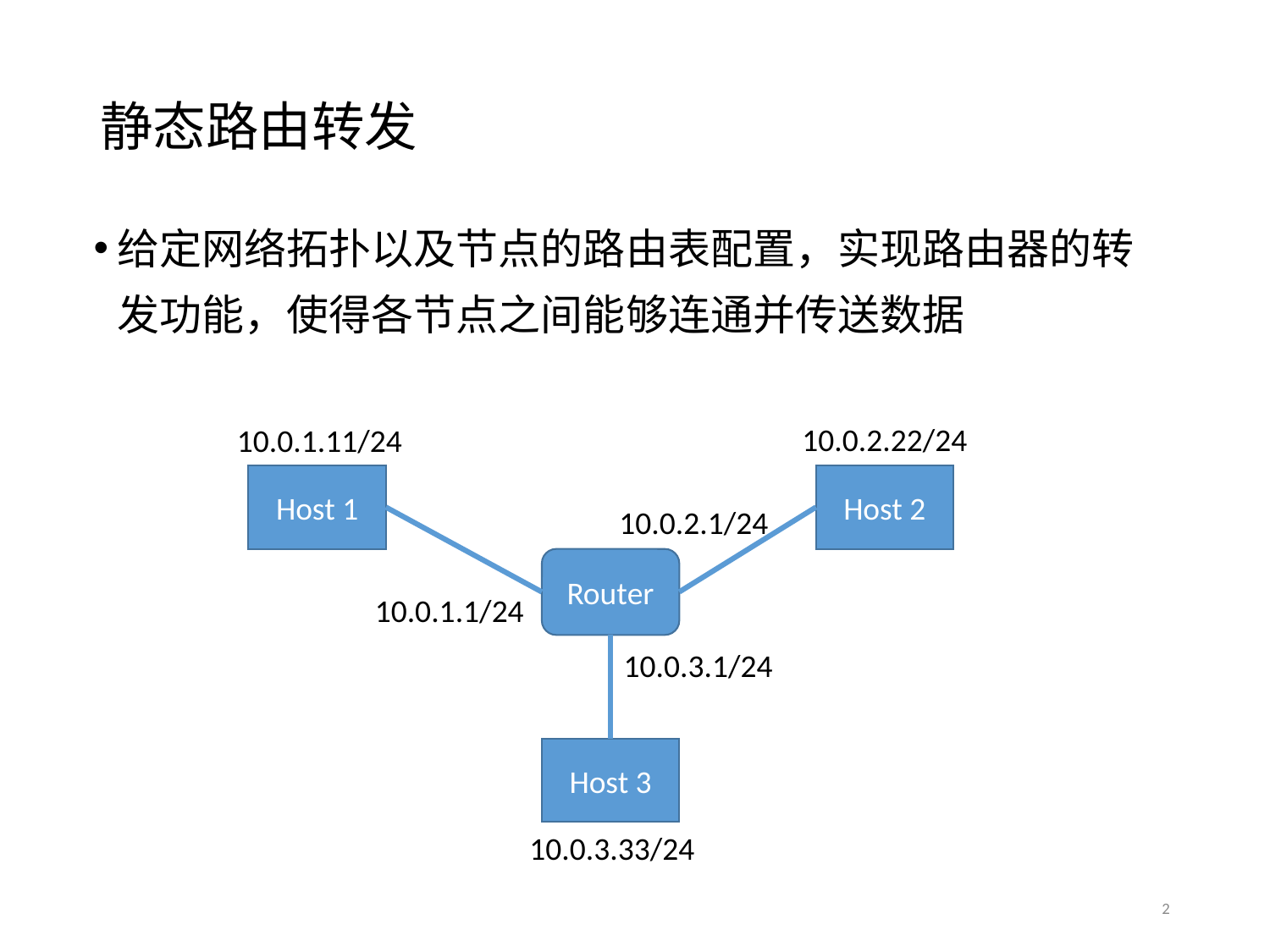

# 静态路由转发
给定网络拓扑以及节点的路由表配置，实现路由器的转发功能，使得各节点之间能够连通并传送数据
10.0.2.22/24
10.0.1.11/24
Host 1
Host 2
10.0.2.1/24
Router
10.0.1.1/24
10.0.3.1/24
Host 3
10.0.3.33/24
2